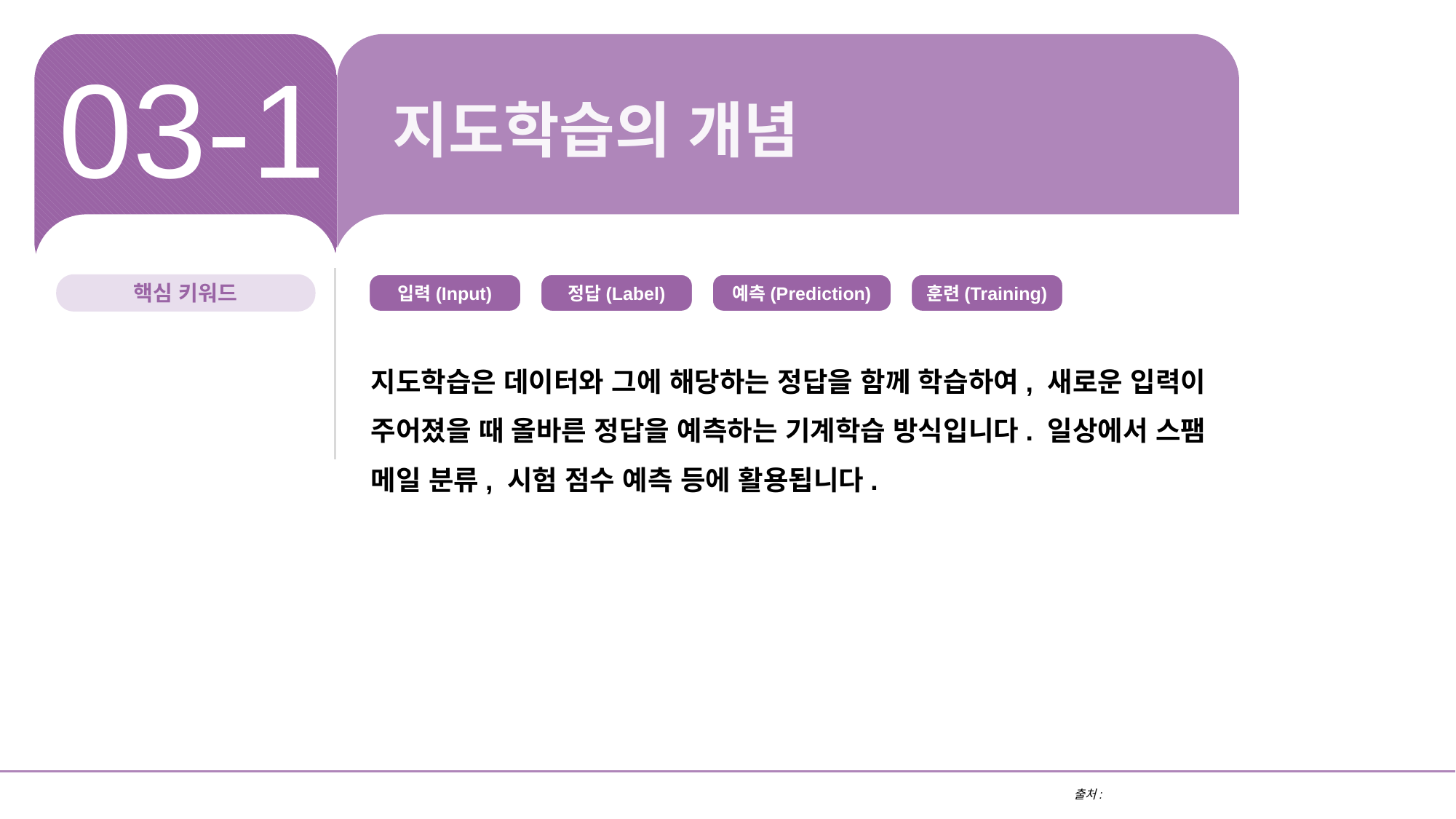

03-1
지도학습의 개념

입력(Input)
정답(Label)
예측(Prediction)
훈련(Training)
핵심 키워드
지도학습은 데이터와 그에 해당하는 정답을 함께 학습하여, 새로운 입력이 주어졌을 때 올바른 정답을 예측하는 기계학습 방식입니다. 일상에서 스팸 메일 분류, 시험 점수 예측 등에 활용됩니다.
출처: